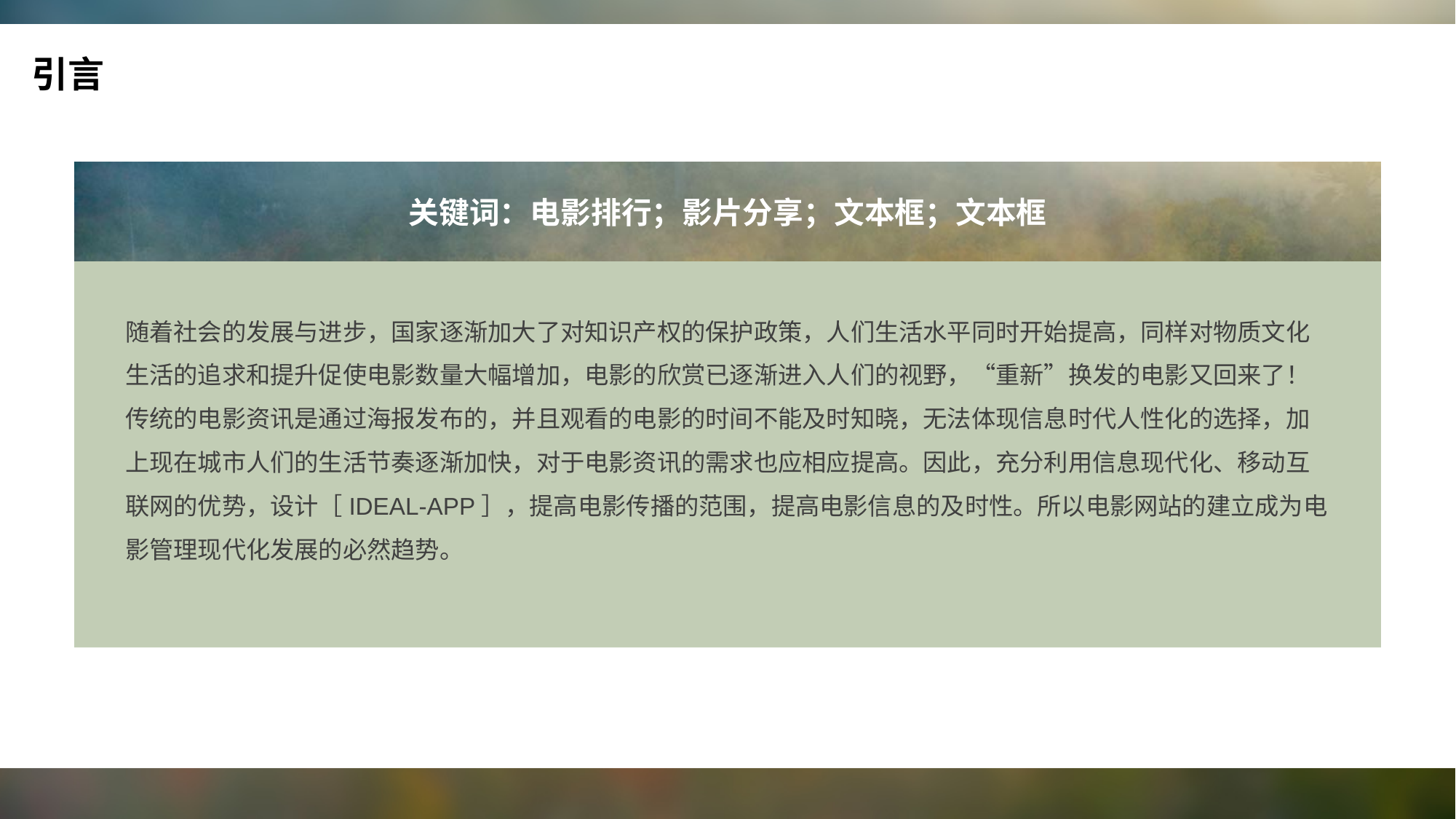

引言
关键词：电影排行；影片分享；文本框；文本框

随着社会的发展与进步，国家逐渐加大了对知识产权的保护政策，人们生活水平同时开始提高，同样对物质文化生活的追求和提升促使电影数量大幅增加，电影的欣赏已逐渐进入人们的视野，“重新”换发的电影又回来了！传统的电影资讯是通过海报发布的，并且观看的电影的时间不能及时知晓，无法体现信息时代人性化的选择，加上现在城市人们的生活节奏逐渐加快，对于电影资讯的需求也应相应提高。因此，充分利用信息现代化、移动互联网的优势，设计［IDEAL-APP］，提高电影传播的范围，提高电影信息的及时性。所以电影网站的建立成为电影管理现代化发展的必然趋势。